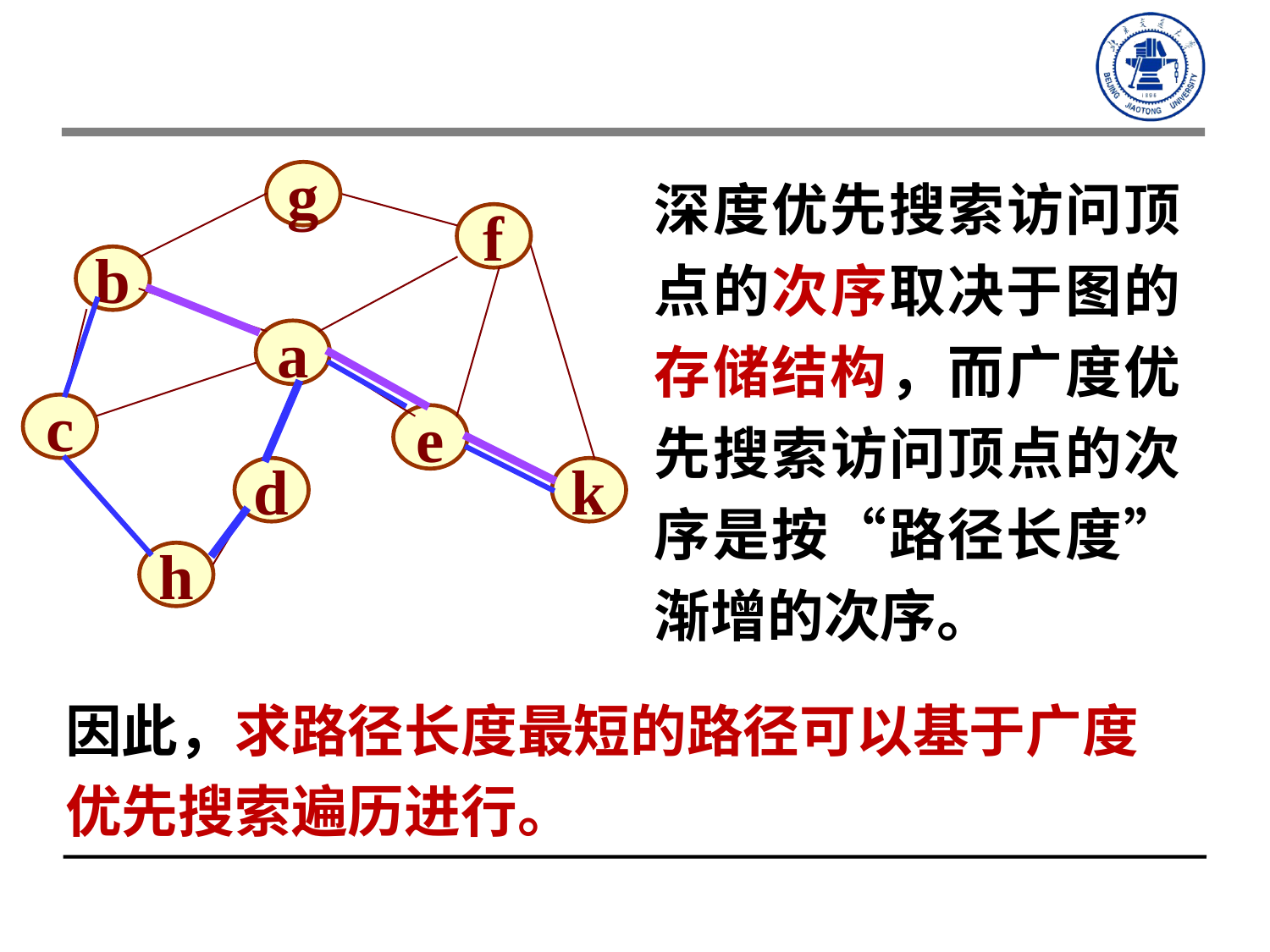

深度优先搜索访问顶点的次序取决于图的存储结构，而广度优先搜索访问顶点的次序是按“路径长度”渐增的次序。
g

f
b

a

c
e

d
k

h
因此，求路径长度最短的路径可以基于广度优先搜索遍历进行。